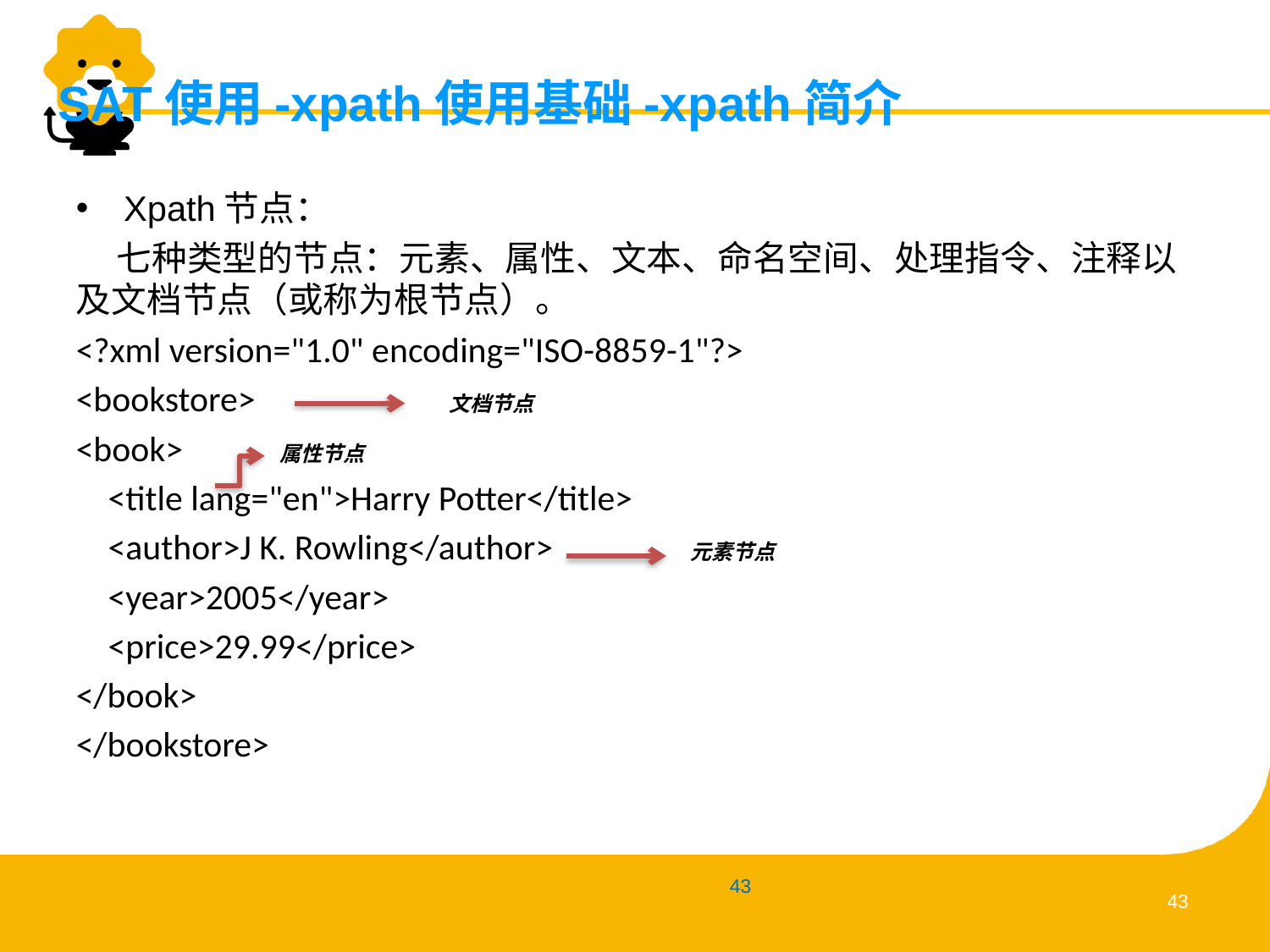

# SAT使用-xpath使用基础-xpath简介
Xpath节点：
    七种类型的节点：元素、属性、文本、命名空间、处理指令、注释以及文档节点（或称为根节点）。
<?xml version="1.0" encoding="ISO-8859-1"?>
<bookstore>                       文档节点
<book>           属性节点
    <title lang="en">Harry Potter</title>
    <author>J K. Rowling</author>                元素节点
    <year>2005</year>
    <price>29.99</price>
</book>
</bookstore>

43